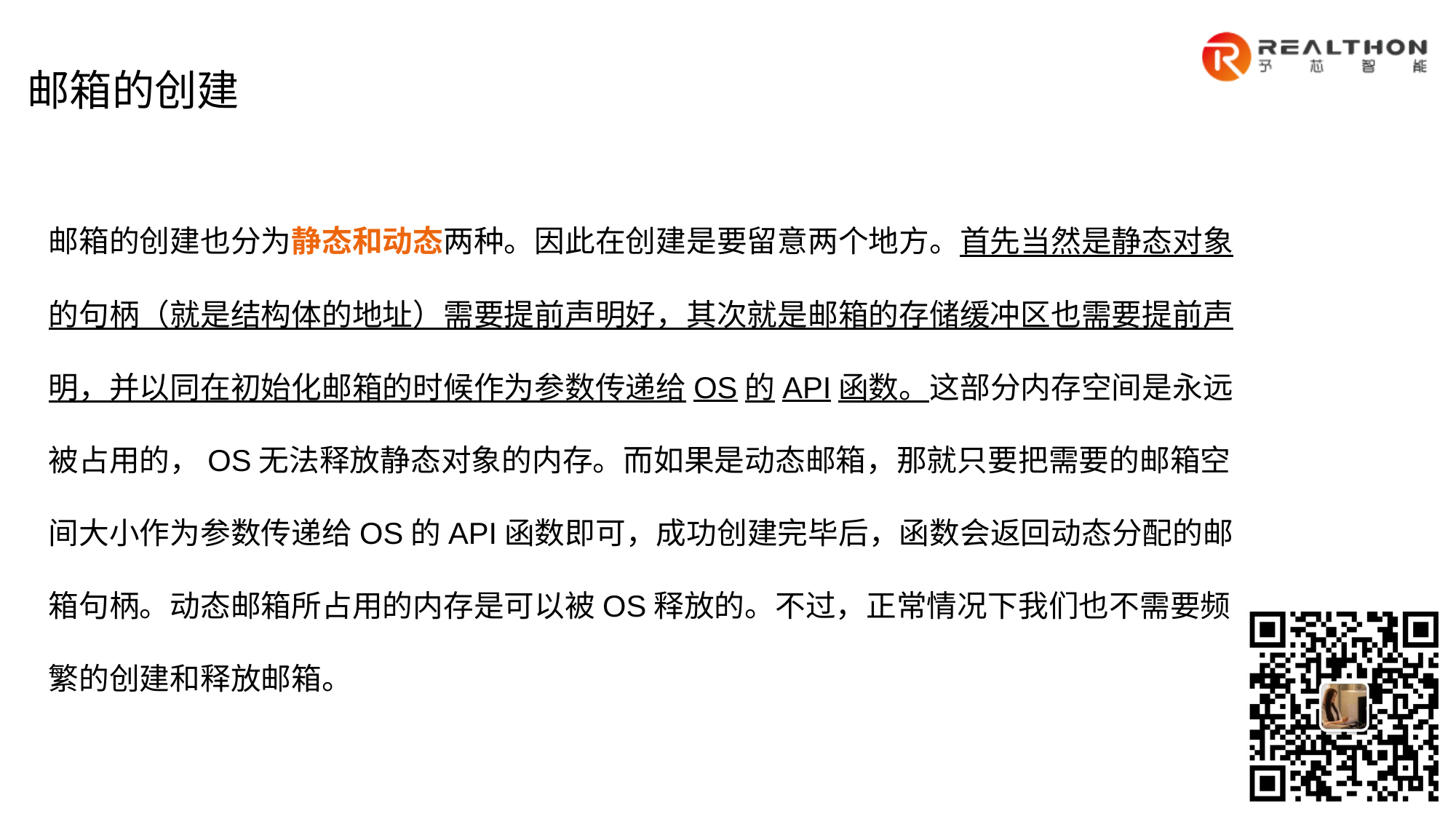

邮箱的创建
邮箱的创建也分为静态和动态两种。因此在创建是要留意两个地方。首先当然是静态对象的句柄（就是结构体的地址）需要提前声明好，其次就是邮箱的存储缓冲区也需要提前声明，并以同在初始化邮箱的时候作为参数传递给OS的API函数。这部分内存空间是永远被占用的，OS无法释放静态对象的内存。而如果是动态邮箱，那就只要把需要的邮箱空间大小作为参数传递给OS的API函数即可，成功创建完毕后，函数会返回动态分配的邮箱句柄。动态邮箱所占用的内存是可以被OS释放的。不过，正常情况下我们也不需要频繁的创建和释放邮箱。